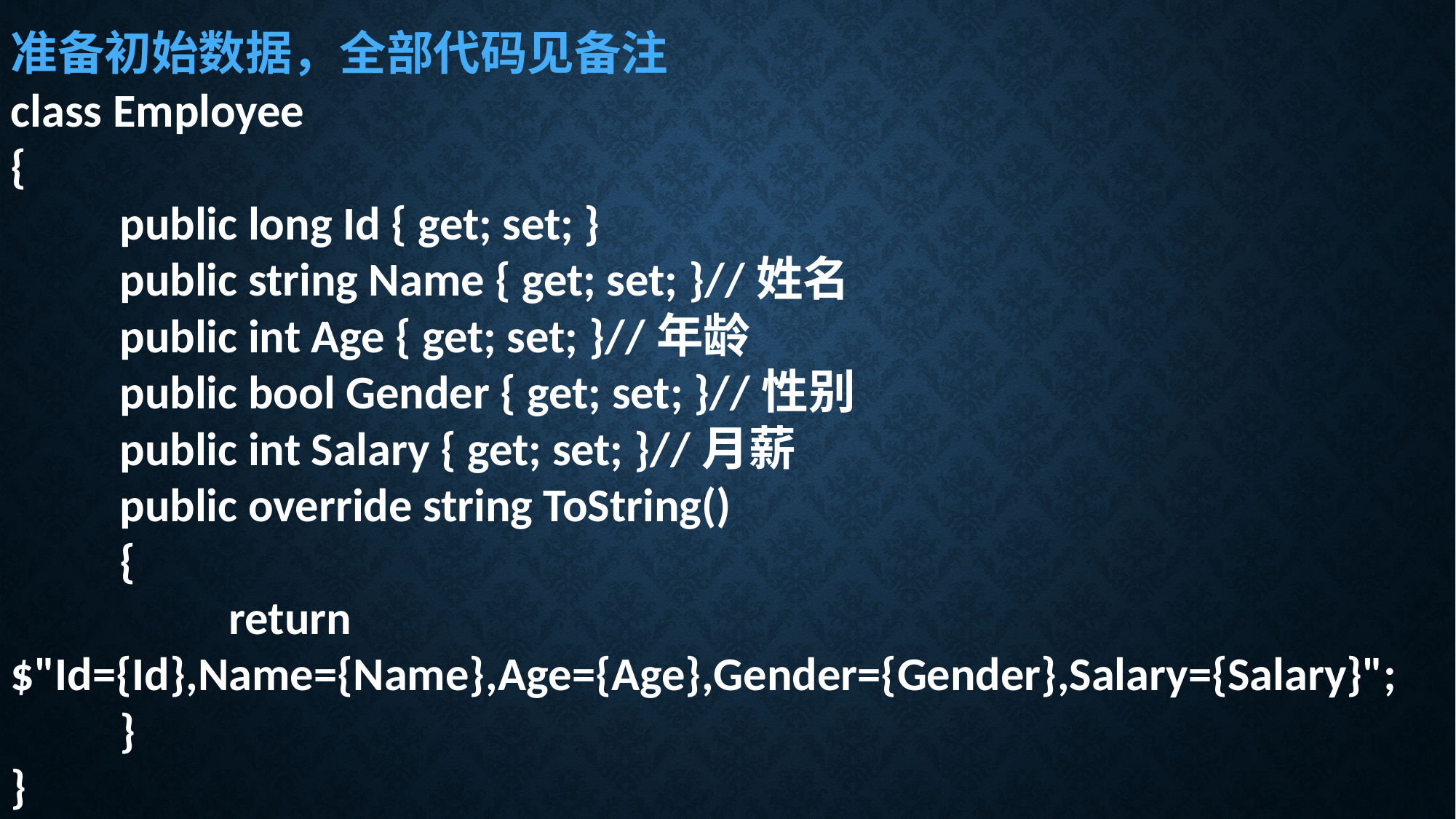

准备初始数据，全部代码见备注
class Employee
{
	public long Id { get; set; }
	public string Name { get; set; }//姓名
	public int Age { get; set; }//年龄
	public bool Gender { get; set; }//性别
	public int Salary { get; set; }//月薪
	public override string ToString()
 	{
 		return $"Id={Id},Name={Name},Age={Age},Gender={Gender},Salary={Salary}";
 	}
}